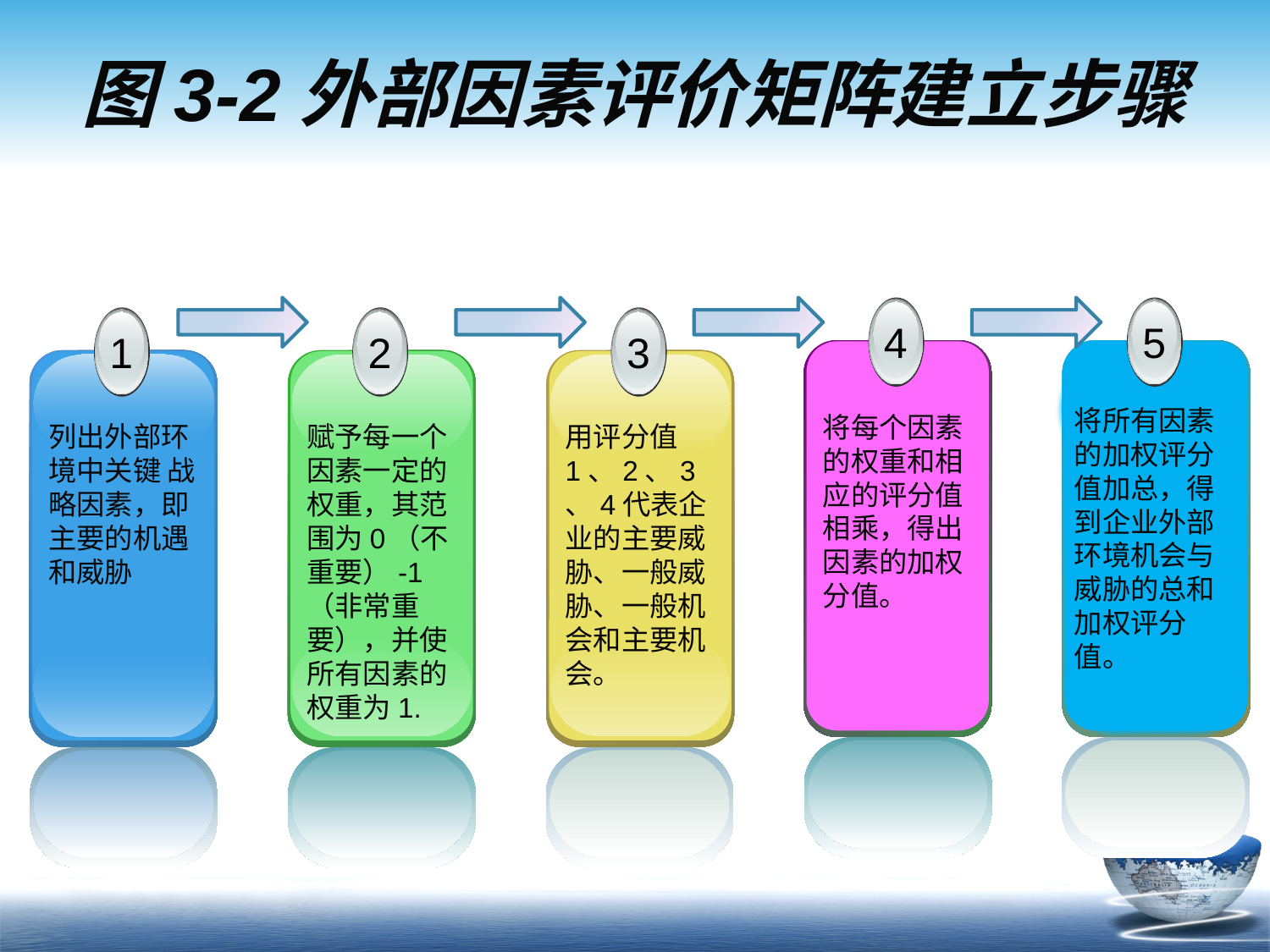

# 图3-2外部因素评价矩阵建立步骤

4

将每个因素的权重和相应的评分值相乘，得出因素的加权分值。

5

将所有因素的加权评分值加总，得到企业外部环境机会与威胁的总和加权评分值。

1

列出外部环境中关键 战略因素，即主要的机遇和威胁

2

赋予每一个因素一定的权重，其范围为0（不重要）-1（非常重要），并使所有因素的权重为1.

3

用评分值1、2、3、4代表企业的主要威胁、一般威胁、一般机会和主要机会。